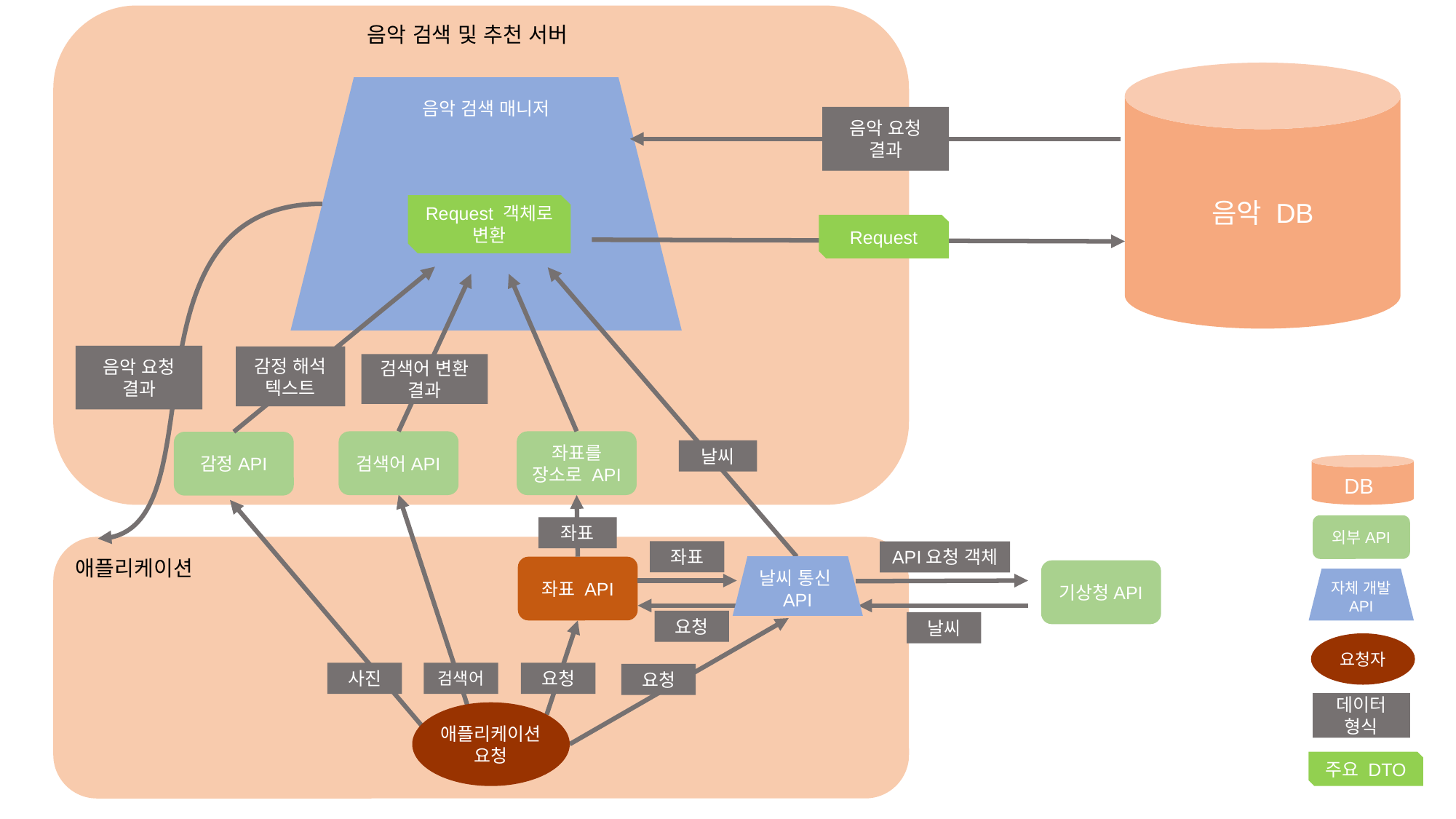

음악 검색 및 추천 서버
음악 DB
음악 검색 매니저

음악 요청
결과
Request 객체로 변환
Request
음악 요청
결과
감정 해석 텍스트
검색어 변환 결과
좌표를 장소로 API
검색어API
감정API
날씨
DB
외부API
좌표

좌표
API요청 객체
애플리케이션
날씨 통신API
좌표 API
기상청API
자체 개발 API
요청
날씨
요청자
검색어
요청
사진
요청
데이터 형식
애플리케이션
요청
주요 DTO